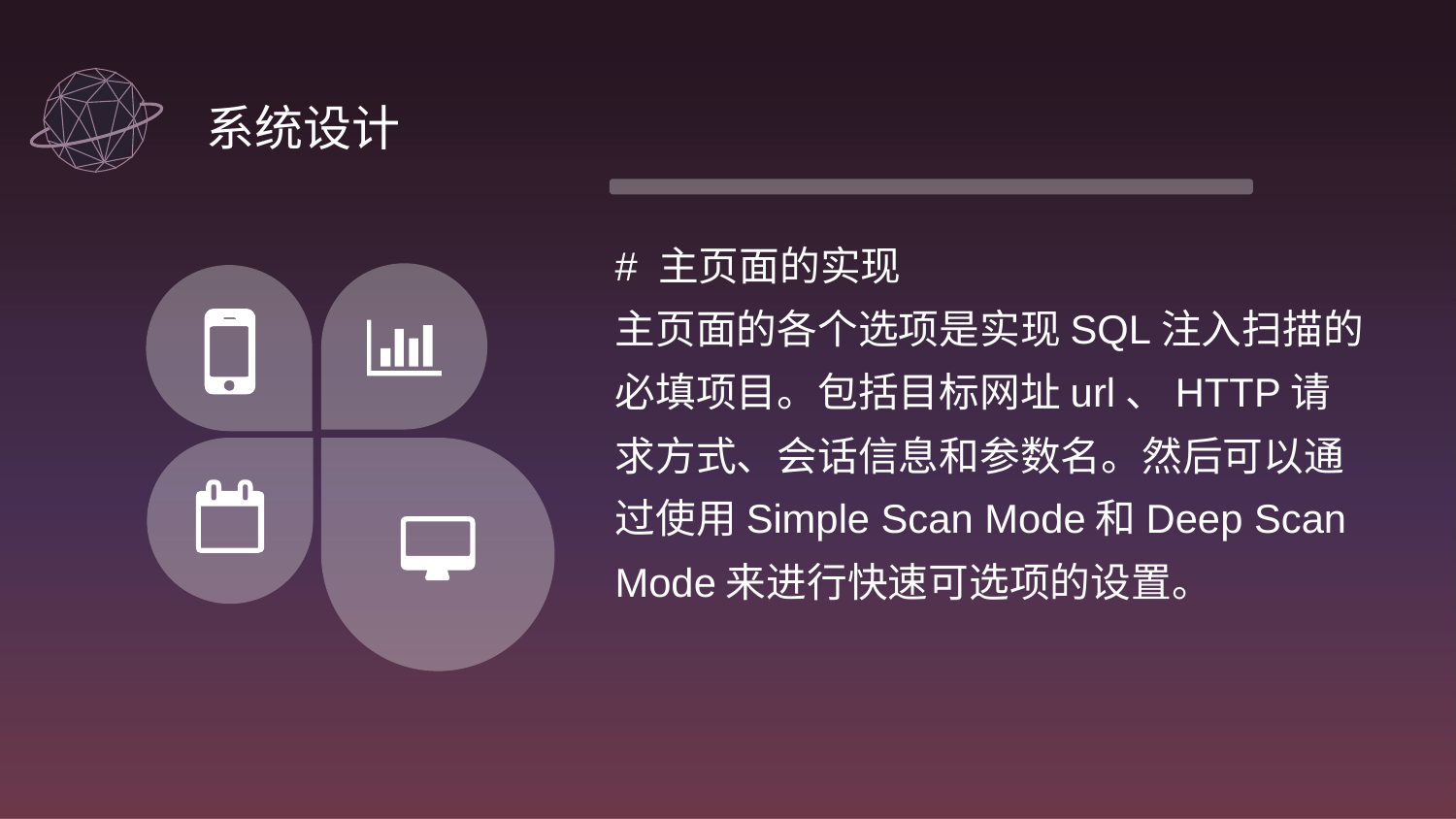

系统设计

# 主页面的实现
主页面的各个选项是实现SQL注入扫描的必填项目。包括目标网址url、HTTP请求方式、会话信息和参数名。然后可以通过使用Simple Scan Mode和Deep Scan Mode来进行快速可选项的设置。